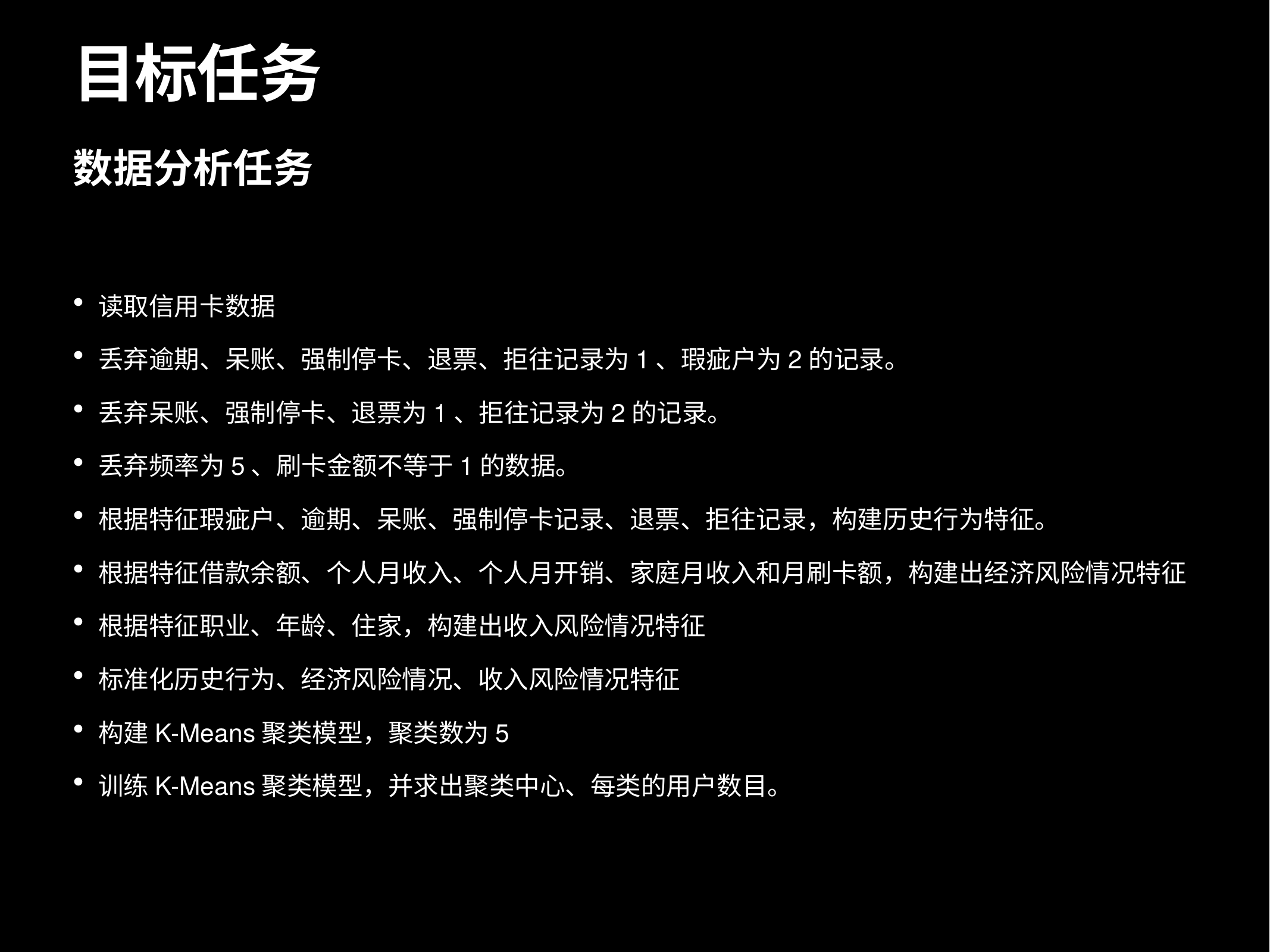

# 目标任务
数据分析任务
读取信用卡数据
丢弃逾期、呆账、强制停卡、退票、拒往记录为1、瑕疵户为2的记录。
丢弃呆账、强制停卡、退票为1、拒往记录为2的记录。
丢弃频率为5、刷卡金额不等于1的数据。
根据特征瑕疵户、逾期、呆账、强制停卡记录、退票、拒往记录，构建历史行为特征。
根据特征借款余额、个人月收入、个人月开销、家庭月收入和月刷卡额，构建出经济风险情况特征
根据特征职业、年龄、住家，构建出收入风险情况特征
标准化历史行为、经济风险情况、收入风险情况特征
构建K-Means聚类模型，聚类数为5
训练K-Means聚类模型，并求出聚类中心、每类的用户数目。